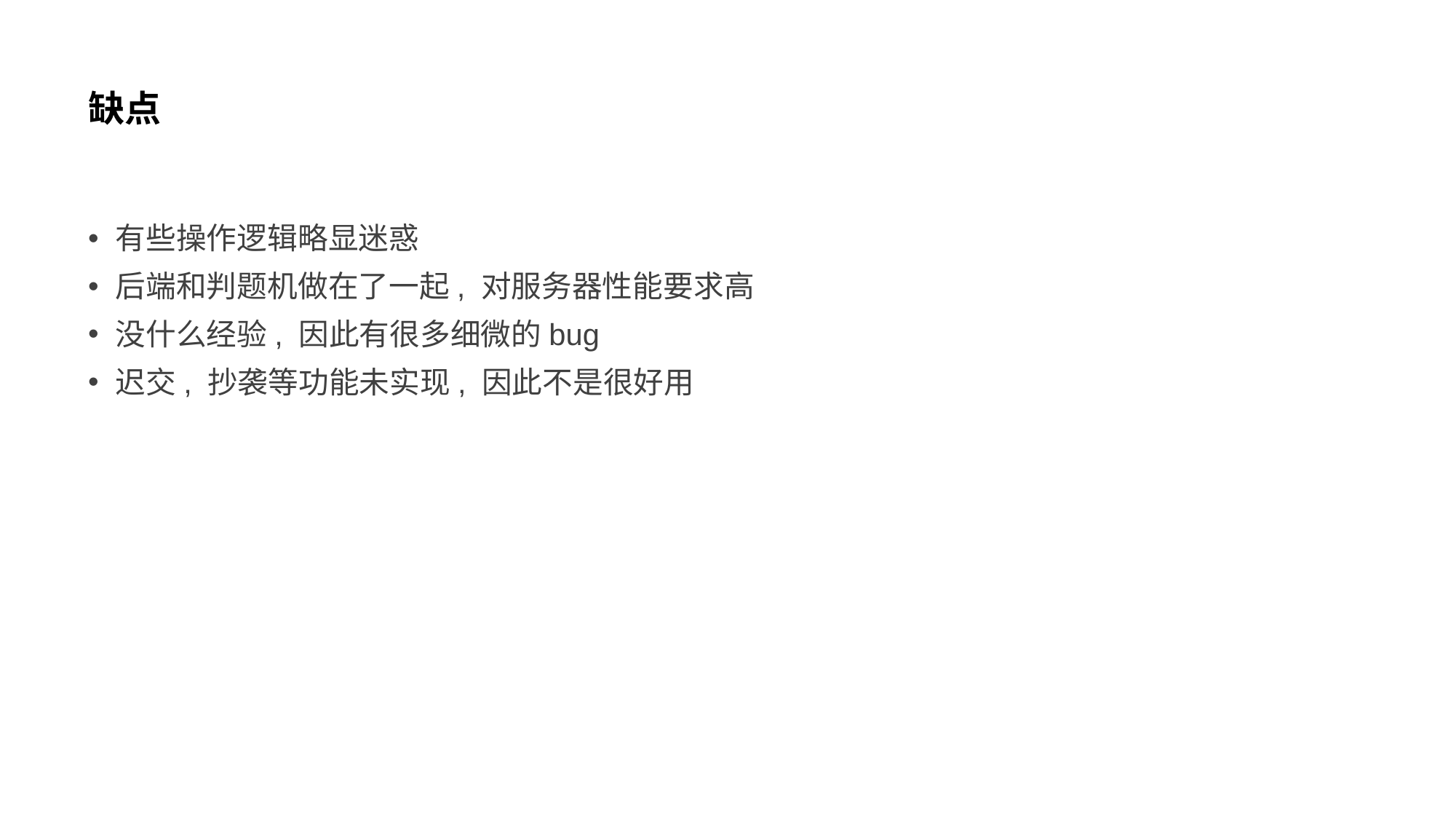

# 缺点
有些操作逻辑略显迷惑
后端和判题机做在了一起, 对服务器性能要求高
没什么经验, 因此有很多细微的bug
迟交, 抄袭等功能未实现, 因此不是很好用